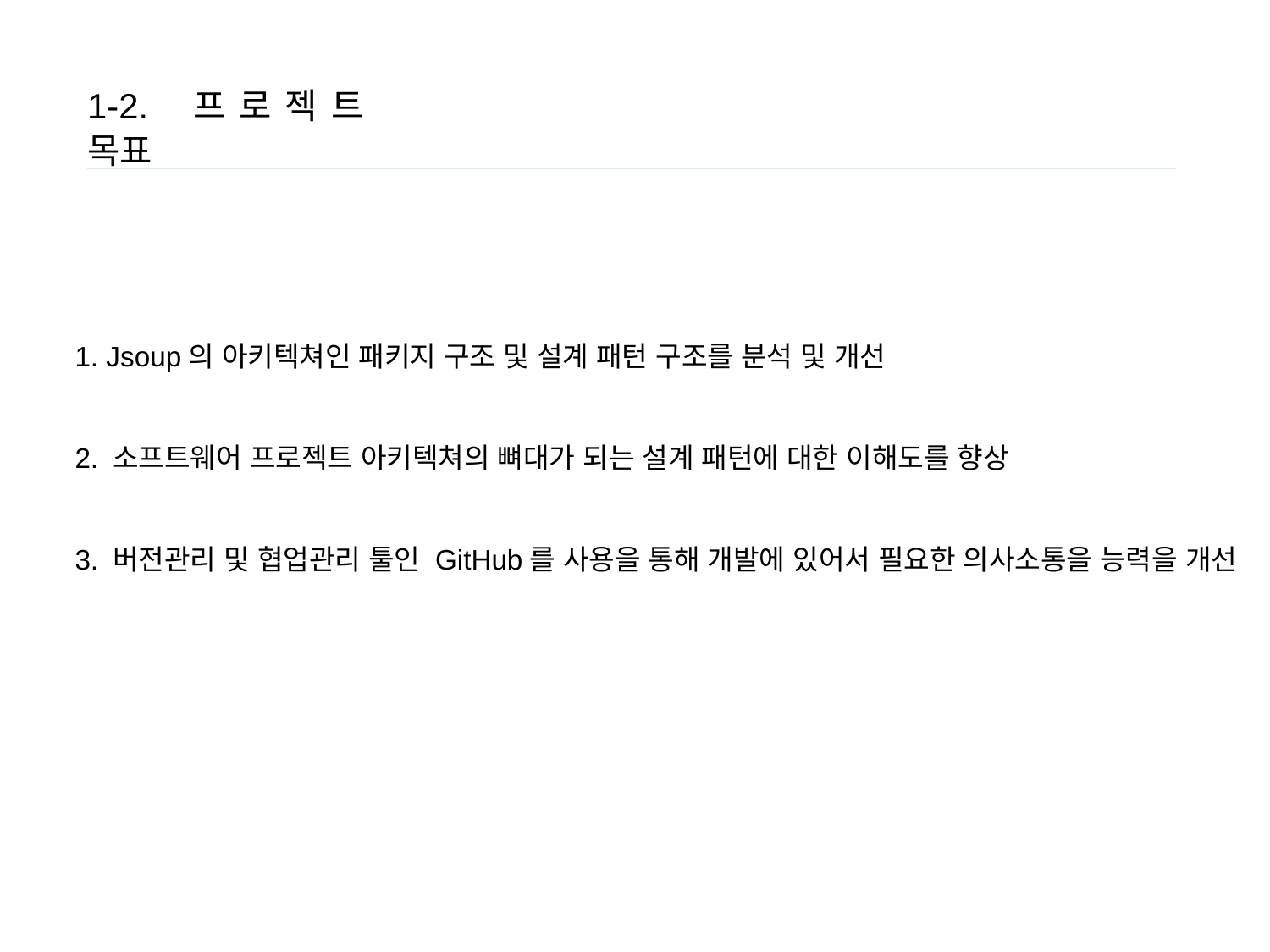

1-2. 프로젝트 목표
1. Jsoup의 아키텍쳐인 패키지 구조 및 설계 패턴 구조를 분석 및 개선

2. 소프트웨어 프로젝트 아키텍쳐의 뼈대가 되는 설계 패턴에 대한 이해도를 향상

3. 버전관리 및 협업관리 툴인 GitHub를 사용을 통해 개발에 있어서 필요한 의사소통을 능력을 개선